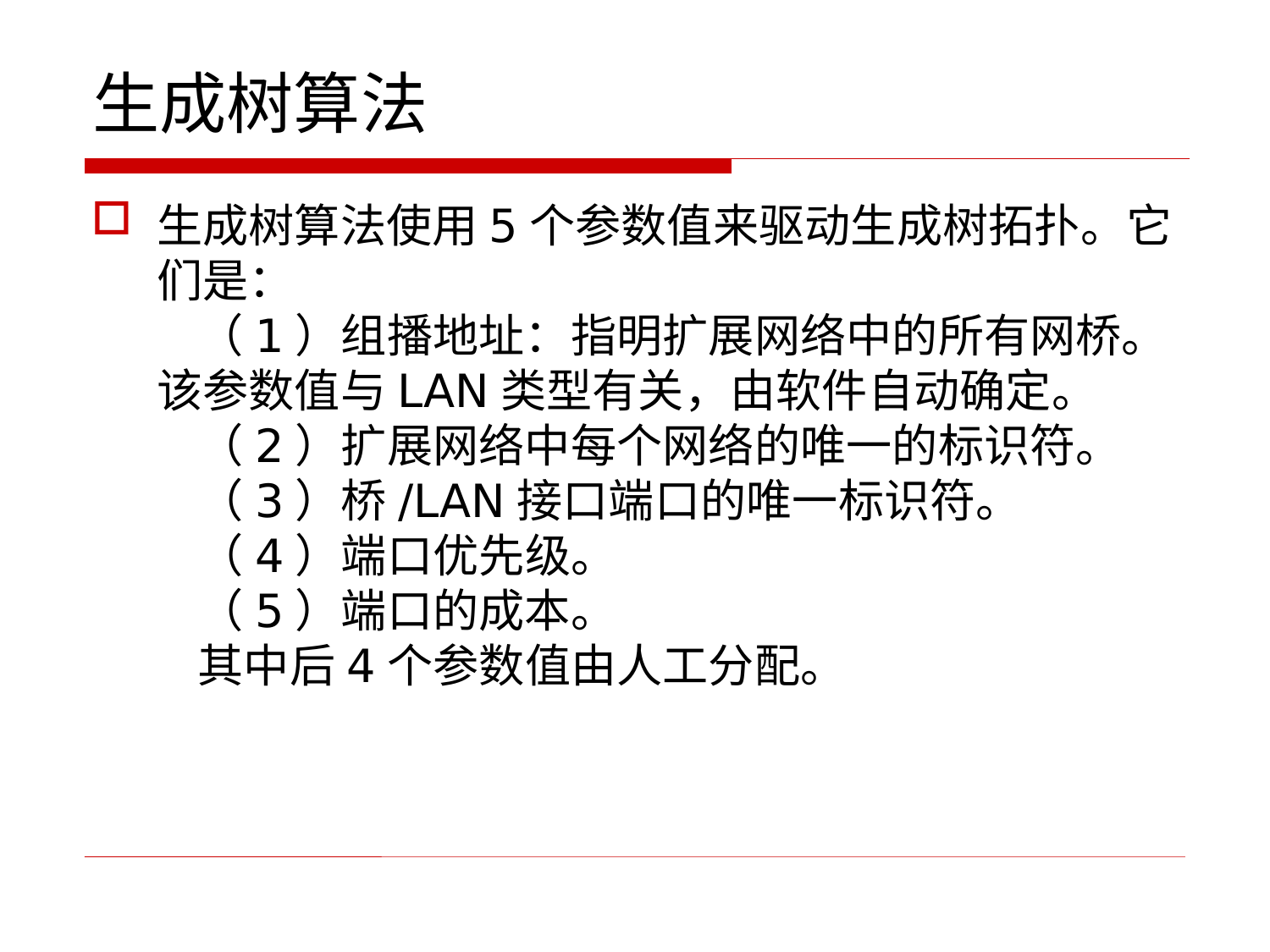

# 生成树算法
生成树算法使用5个参数值来驱动生成树拓扑。它们是：
    （1）组播地址：指明扩展网络中的所有网桥。该参数值与LAN类型有关，由软件自动确定。
    （2）扩展网络中每个网络的唯一的标识符。
    （3）桥/LAN接口端口的唯一标识符。
    （4）端口优先级。
    （5）端口的成本。
    其中后4个参数值由人工分配。